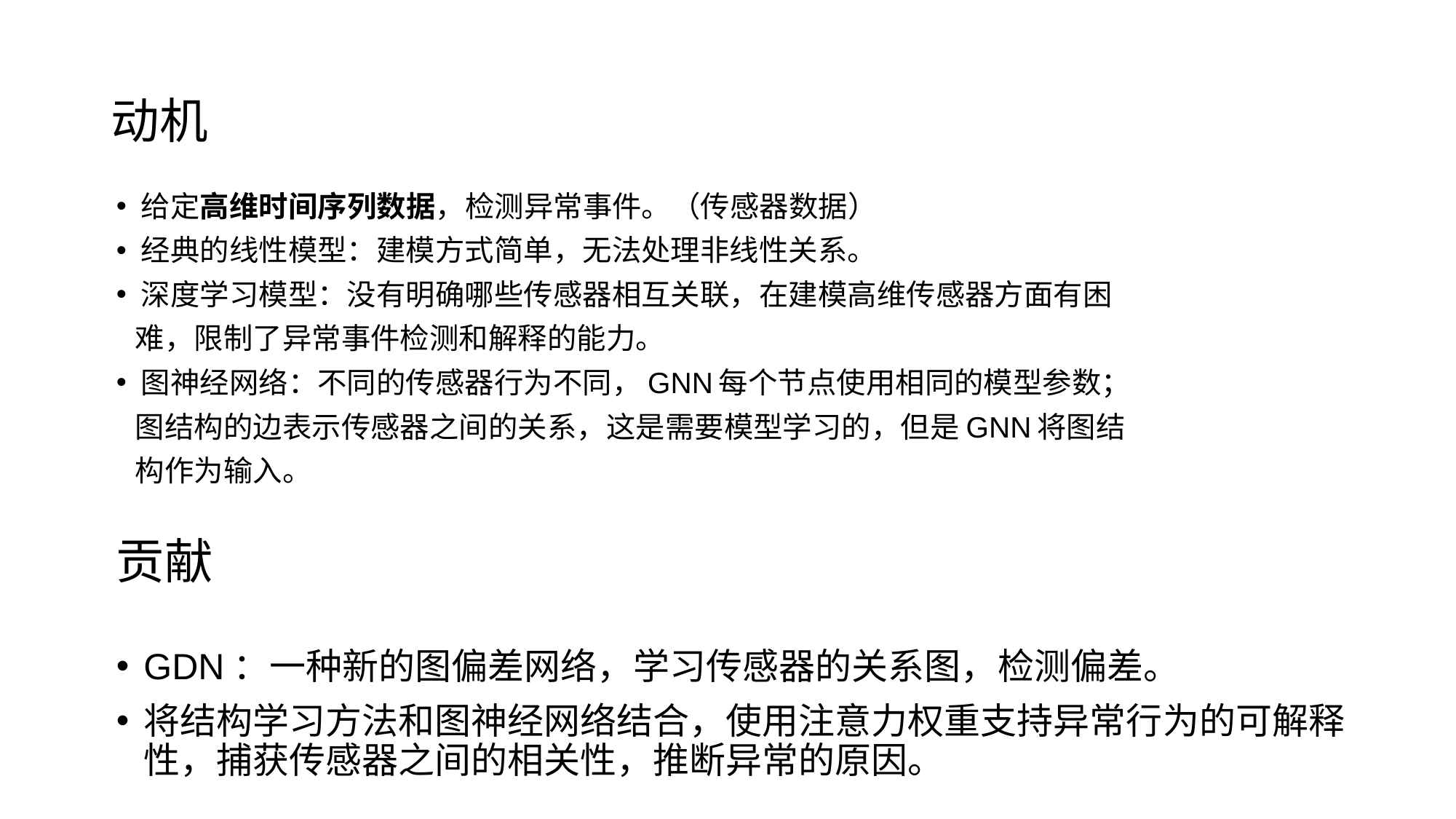

# 动机
给定高维时间序列数据，检测异常事件。（传感器数据）
经典的线性模型：建模方式简单，无法处理非线性关系。
深度学习模型：没有明确哪些传感器相互关联，在建模高维传感器方面有困
  难，限制了异常事件检测和解释的能力。
图神经网络：不同的传感器行为不同，GNN每个节点使用相同的模型参数；
  图结构的边表示传感器之间的关系，这是需要模型学习的，但是GNN将图结
  构作为输入。
贡献
GDN：一种新的图偏差网络，学习传感器的关系图，检测偏差。
将结构学习方法和图神经网络结合，使用注意力权重支持异常行为的可解释性，捕获传感器之间的相关性，推断异常的原因。